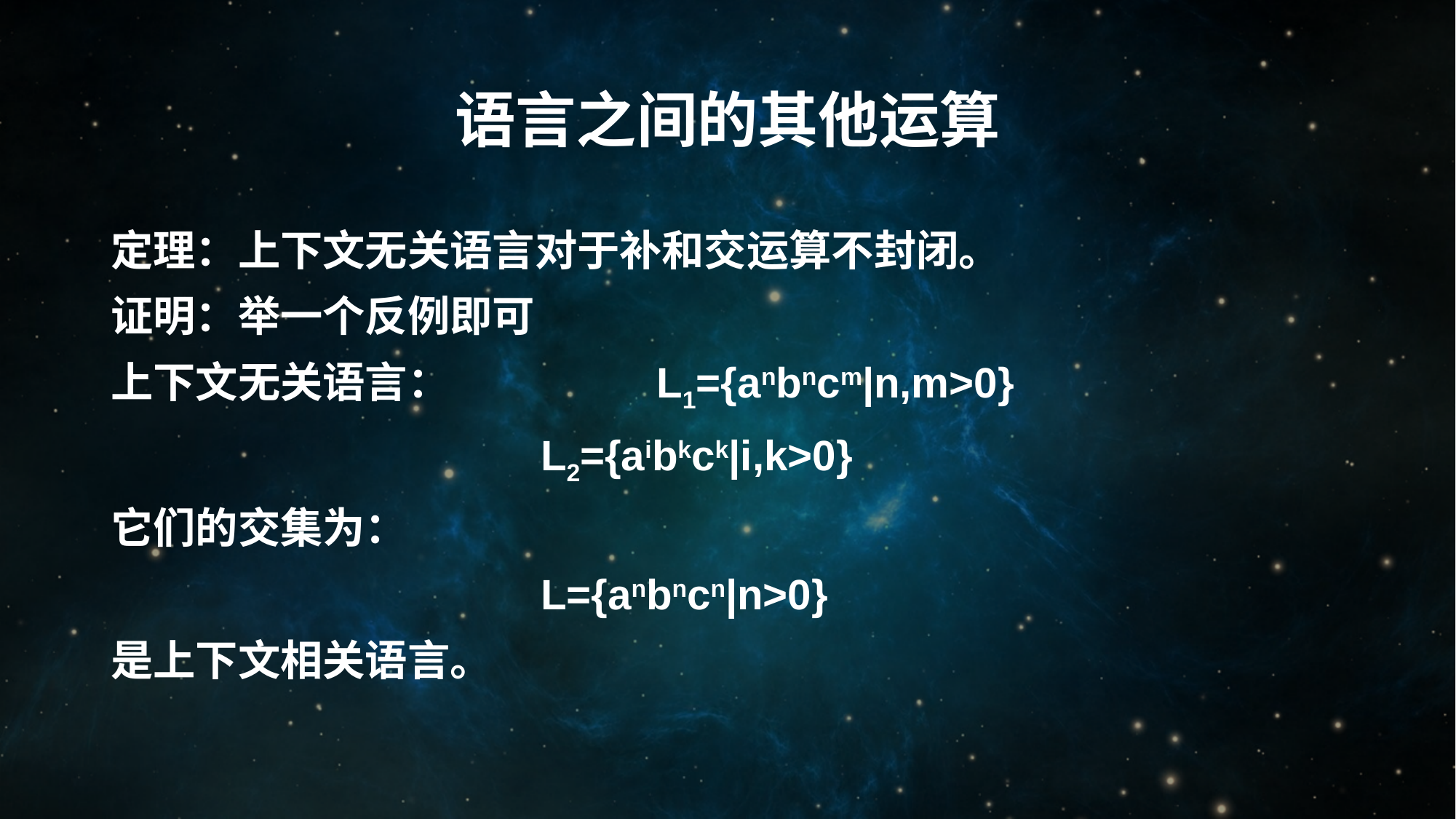

# 语言之间的其他运算
定理：上下文无关语言对于补和交运算不封闭。
证明：举一个反例即可
上下文无关语言：  		L1={anbncm|n,m>0}
L2={aibkck|i,k>0}
它们的交集为：
L={anbncn|n>0}
是上下文相关语言。